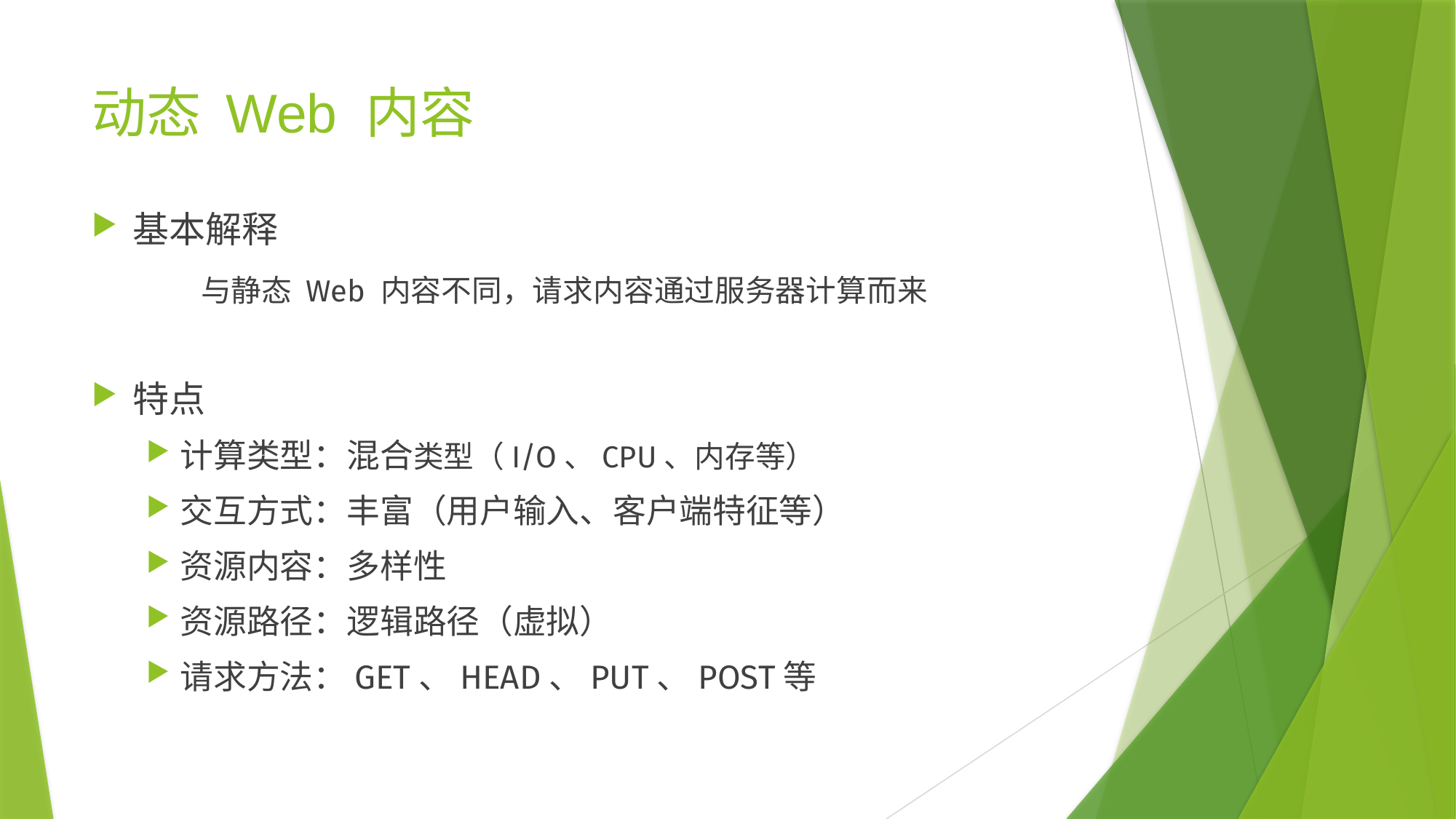

# 动态 Web 内容
基本解释
	与静态 Web 内容不同，请求内容通过服务器计算而来

特点
计算类型：混合类型（I/O、CPU、内存等）
交互方式：丰富（用户输入、客户端特征等）
资源内容：多样性
资源路径：逻辑路径（虚拟）
请求方法：GET、HEAD、PUT、POST等